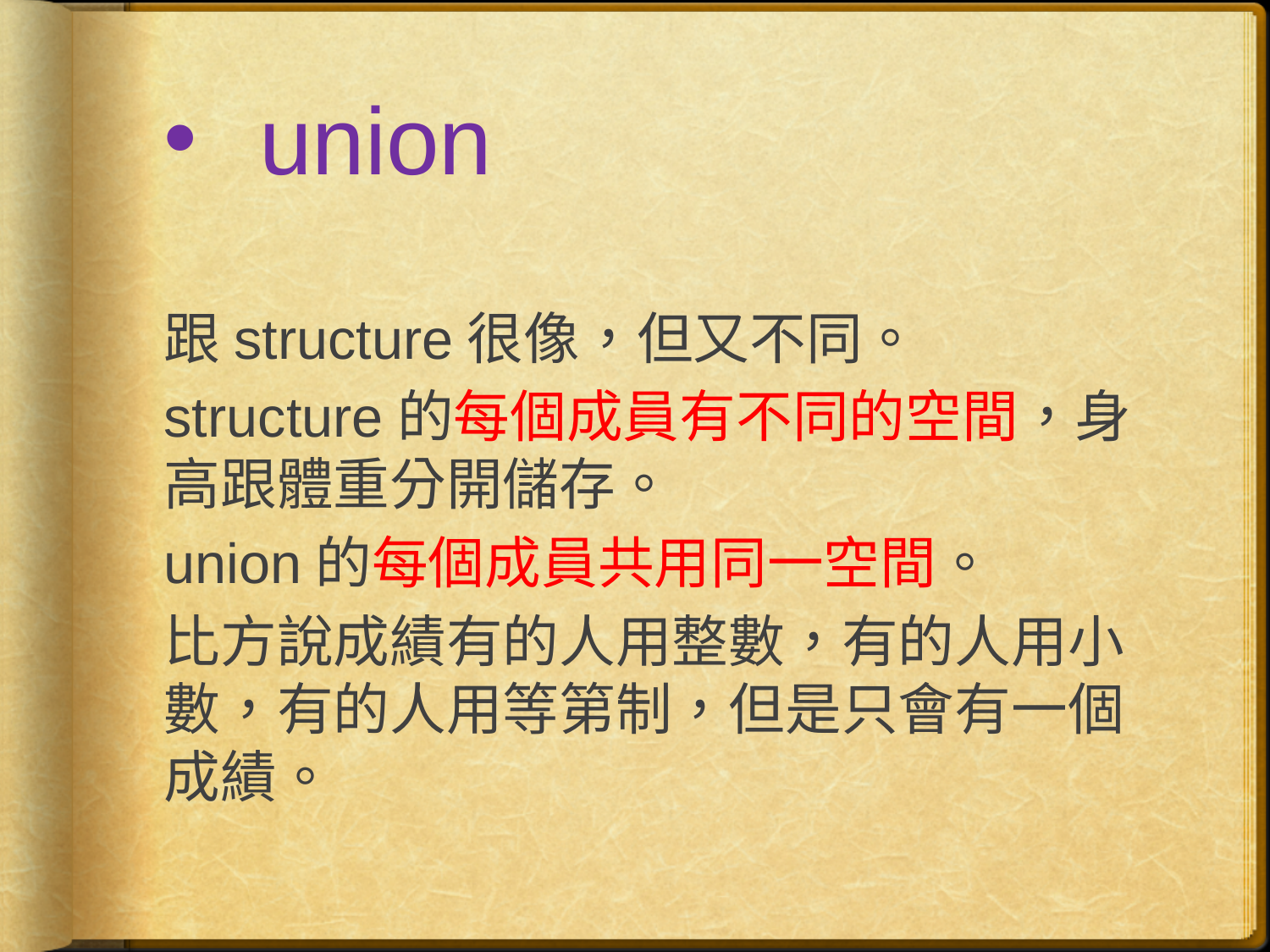

# union
跟structure很像，但又不同。
structure的每個成員有不同的空間，身高跟體重分開儲存。
union的每個成員共用同一空間。
比方說成績有的人用整數，有的人用小數，有的人用等第制，但是只會有一個成績。